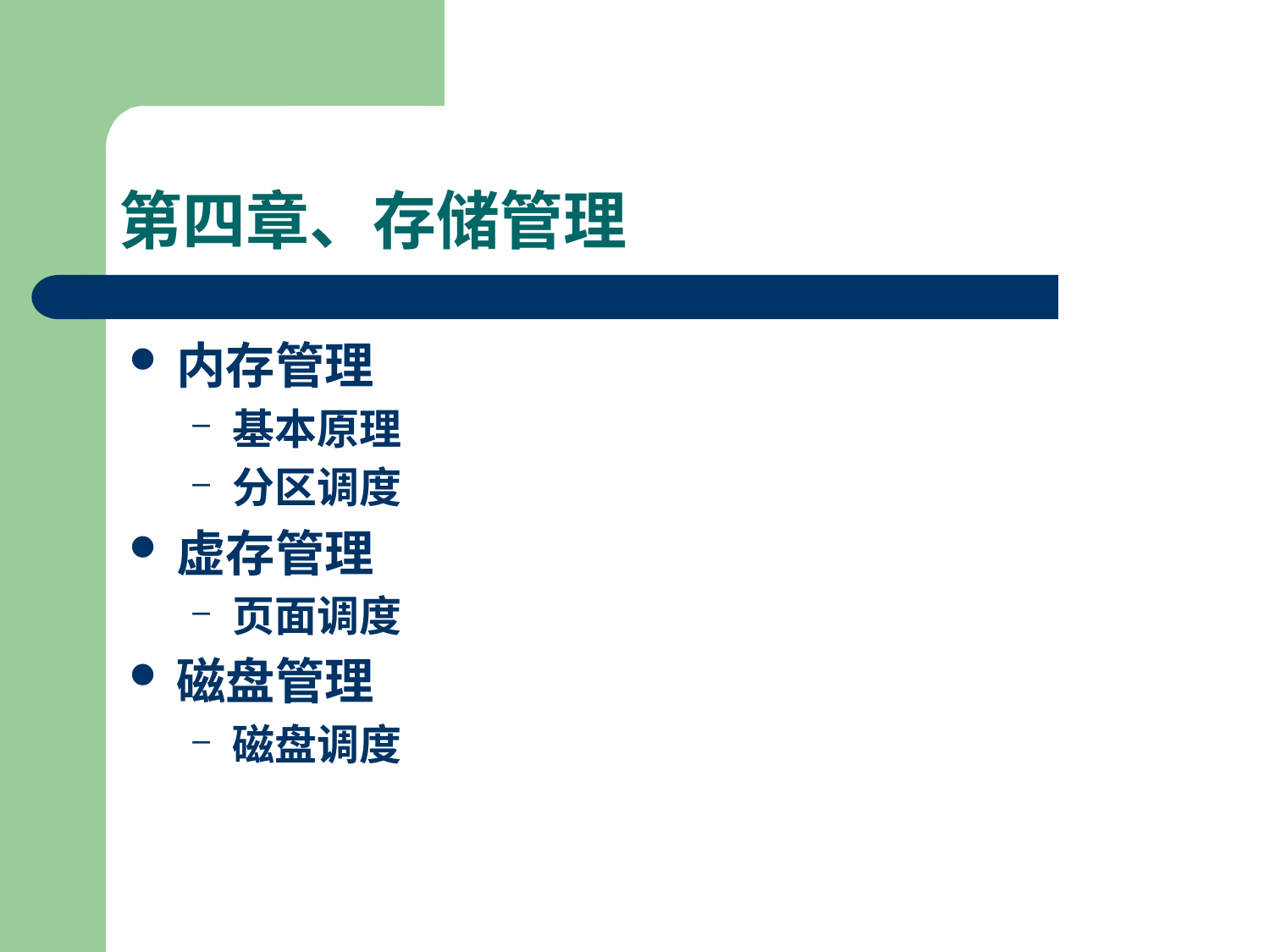

# 第四章、存储管理
内存管理
基本原理
分区调度
虚存管理
页面调度
磁盘管理
磁盘调度